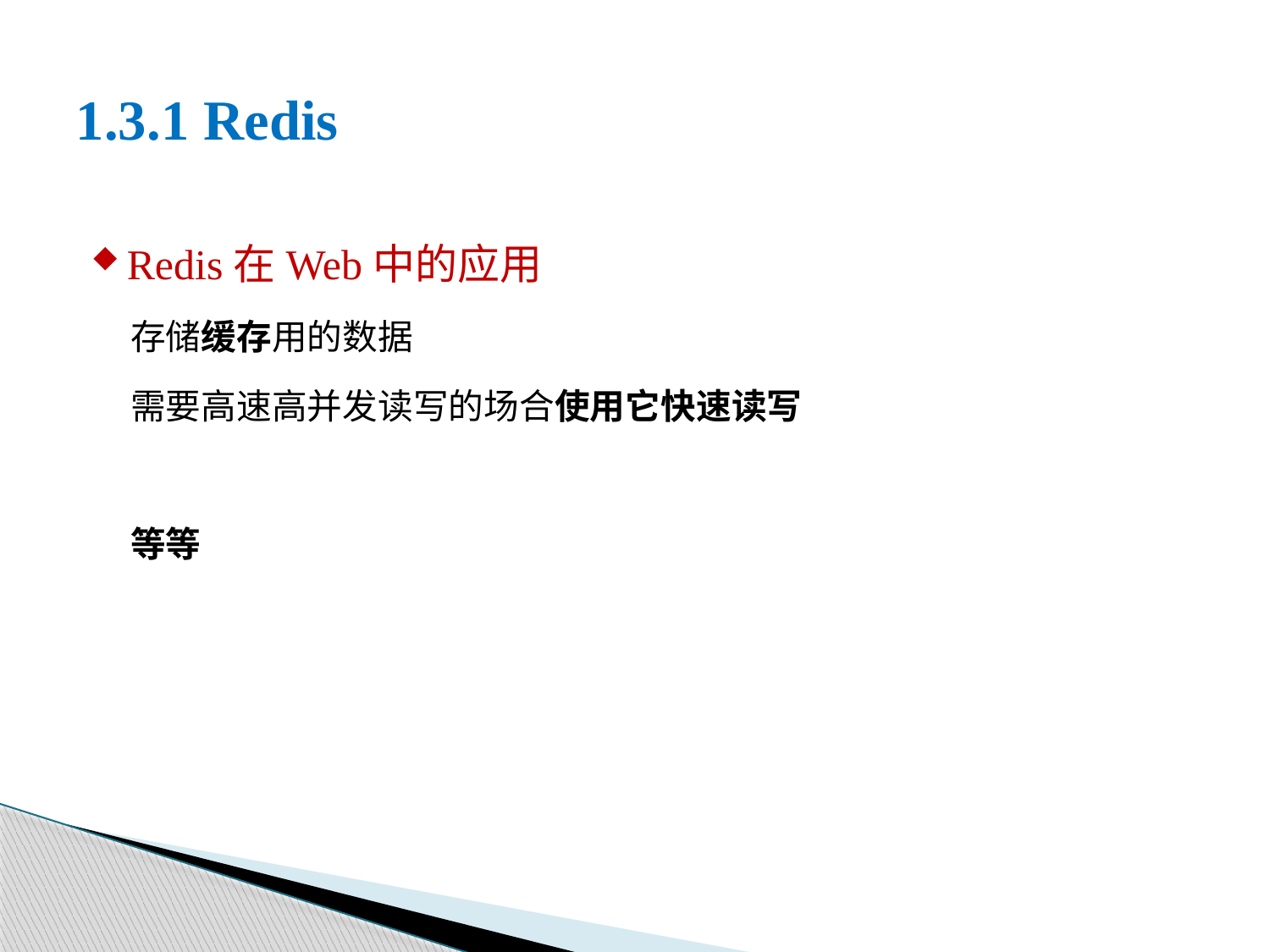

# 1.3.1 Redis
Redis在Web中的应用
存储缓存用的数据
需要高速高并发读写的场合使用它快速读写

等等